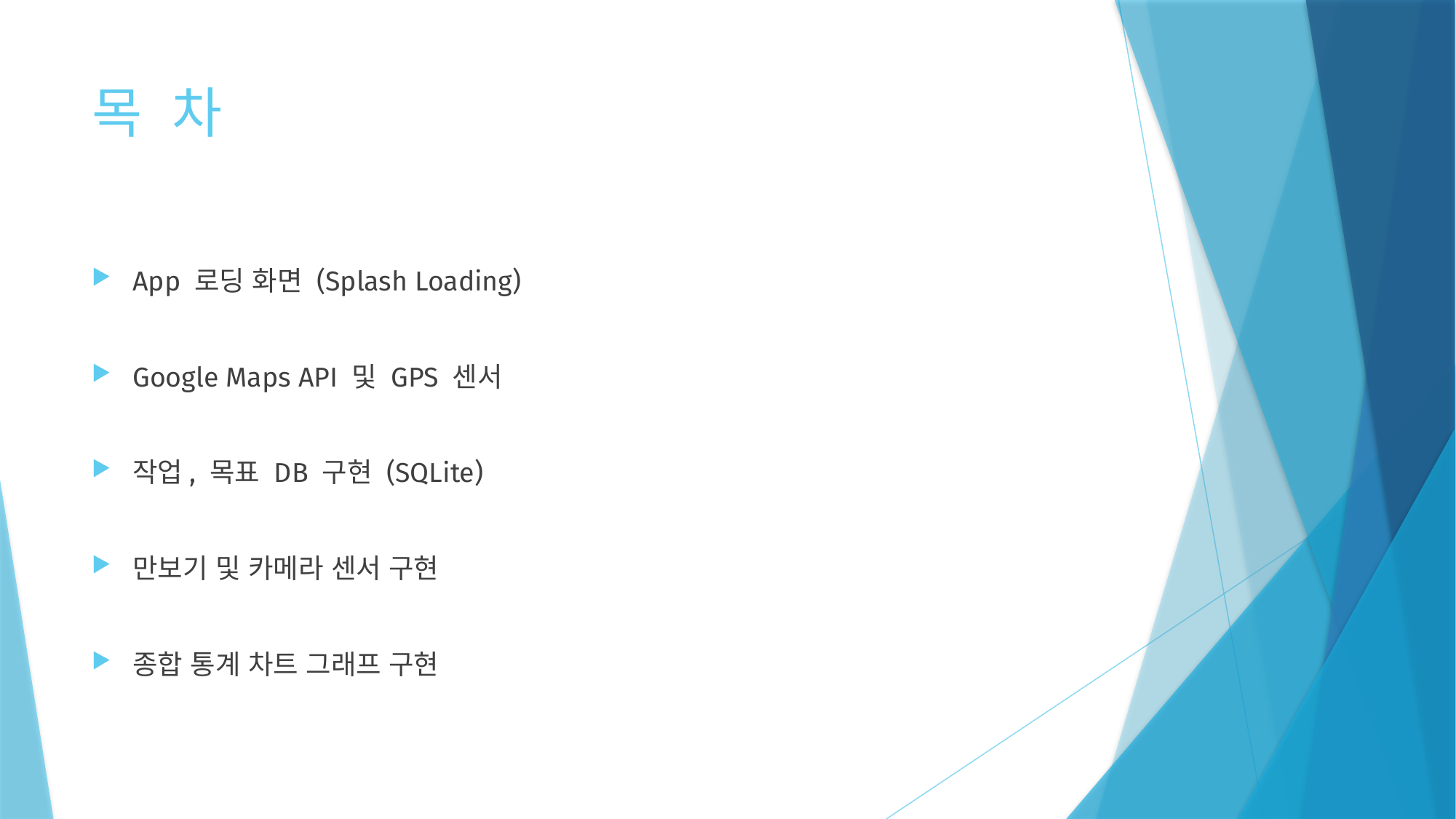

# 목  차
App 로딩 화면 (Splash Loading)

Google Maps API 및 GPS 센서

작업, 목표 DB 구현 (SQLite)

만보기 및 카메라 센서 구현

종합 통계 차트 그래프 구현